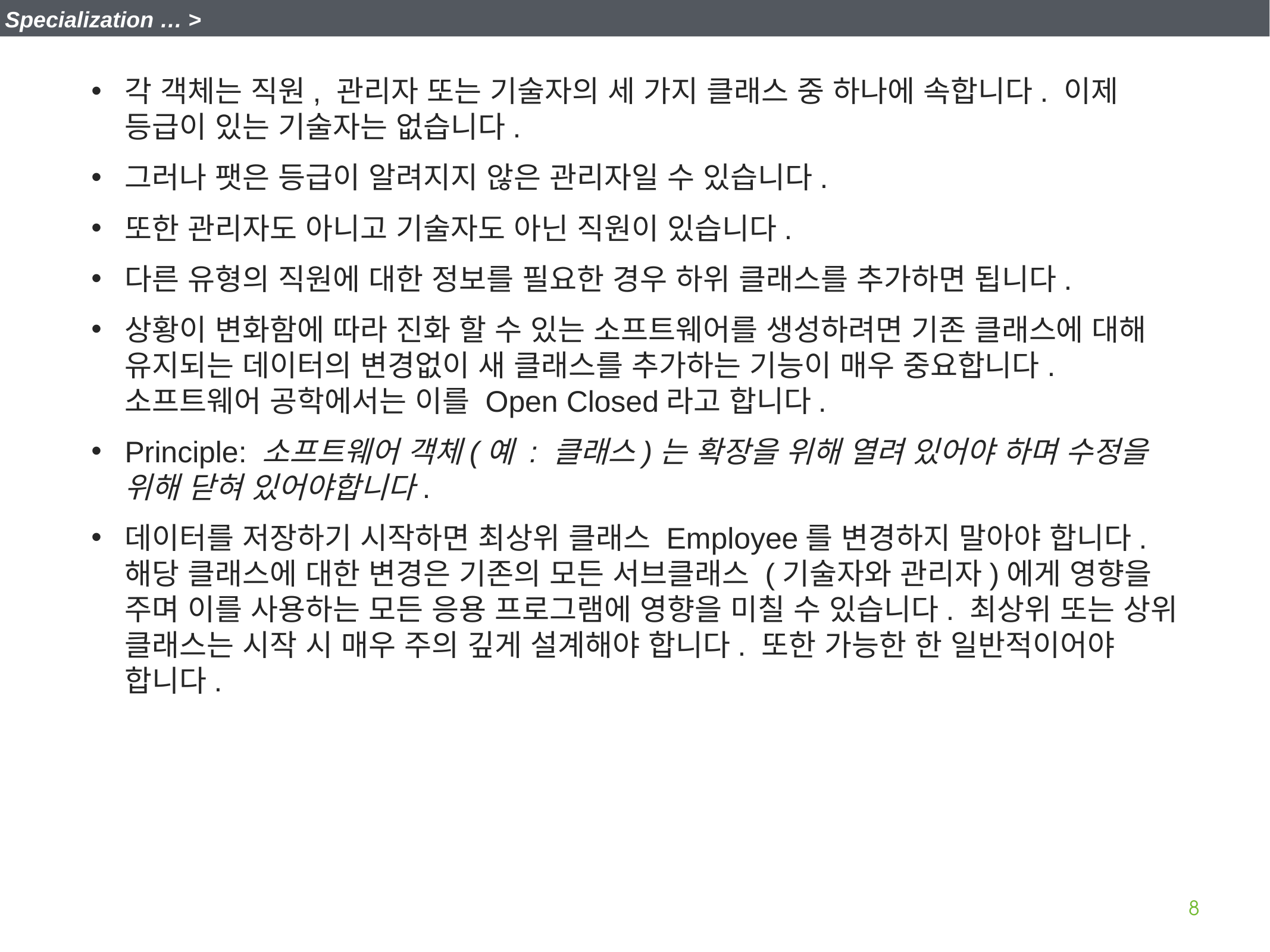

Specialization … >
각 객체는 직원, 관리자 또는 기술자의 세 가지 클래스 중 하나에 속합니다. 이제  등급이 있는 기술자는 없습니다.
그러나 팻은 등급이 알려지지 않은 관리자일 수 있습니다.
또한 관리자도 아니고 기술자도 아닌 직원이 있습니다.
다른 유형의 직원에 대한 정보를 필요한 경우 하위 클래스를 추가하면 됩니다.
상황이 변화함에 따라 진화 할 수 있는 소프트웨어를 생성하려면 기존 클래스에 대해 유지되는 데이터의 변경없이 새 클래스를 추가하는 기능이 매우 중요합니다. 소프트웨어 공학에서는 이를 Open Closed라고 합니다.
Principle: 소프트웨어 객체(예 : 클래스)는 확장을 위해 열려 있어야 하며 수정을 위해 닫혀 있어야합니다.
데이터를 저장하기 시작하면 최상위 클래스 Employee를 변경하지 말아야 합니다. 해당 클래스에 대한 변경은 기존의 모든 서브클래스 (기술자와 관리자)에게 영향을 주며 이를 사용하는 모든 응용 프로그램에 영향을 미칠 수 있습니다. 최상위 또는 상위 클래스는 시작 시 매우 주의 깊게 설계해야 합니다. 또한 가능한 한 일반적이어야 합니다.
8